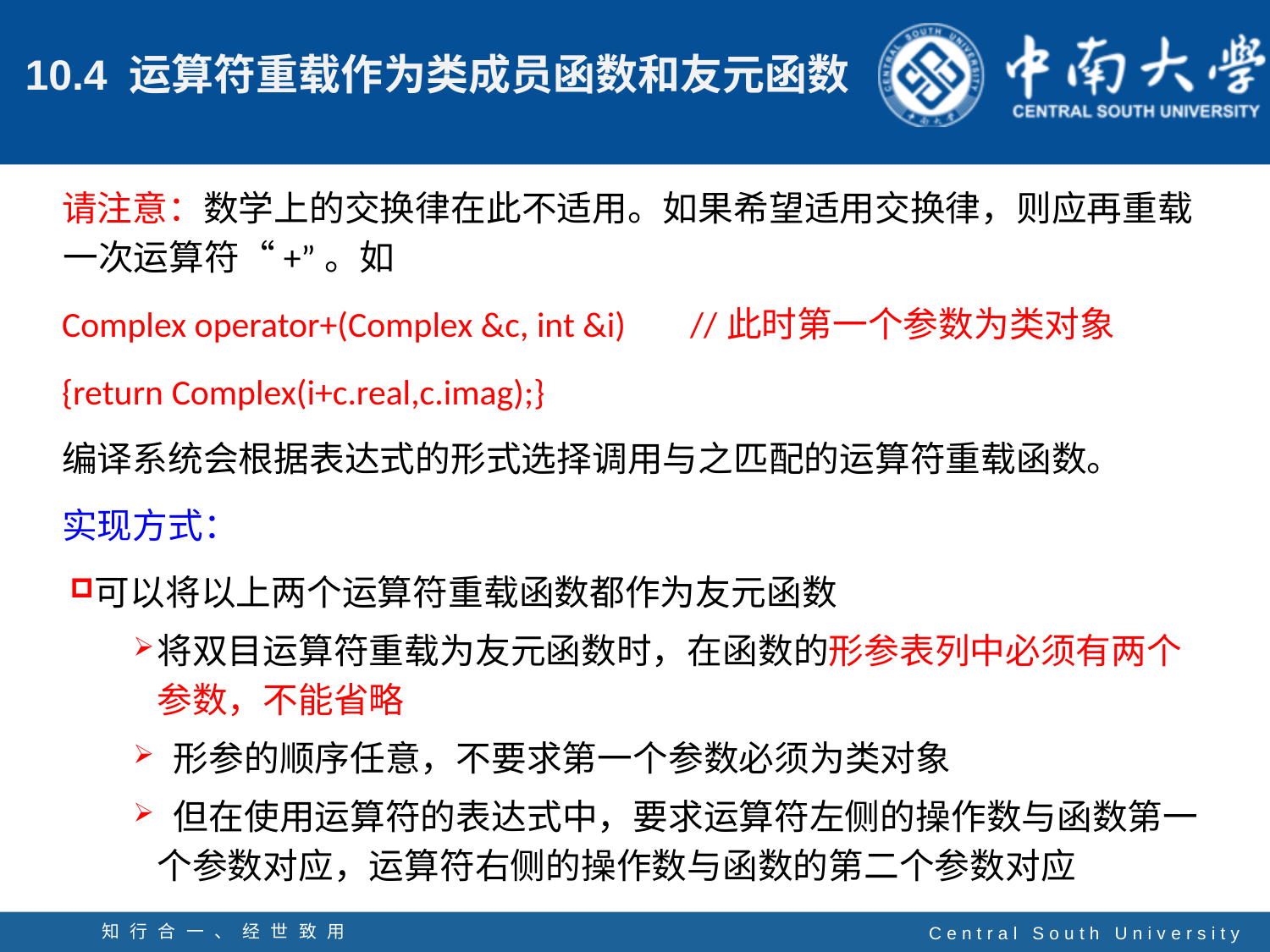

请注意：数学上的交换律在此不适用。如果希望适用交换律，则应再重载一次运算符“+”。如
Complex operator+(Complex &c, int &i)        //此时第一个参数为类对象
{return Complex(i+c.real,c.imag);}
编译系统会根据表达式的形式选择调用与之匹配的运算符重载函数。
实现方式：
可以将以上两个运算符重载函数都作为友元函数
将双目运算符重载为友元函数时，在函数的形参表列中必须有两个参数，不能省略
 形参的顺序任意，不要求第一个参数必须为类对象
 但在使用运算符的表达式中，要求运算符左侧的操作数与函数第一个参数对应，运算符右侧的操作数与函数的第二个参数对应

知行合一、经世致用
自强不息 厚德载物
Central South University